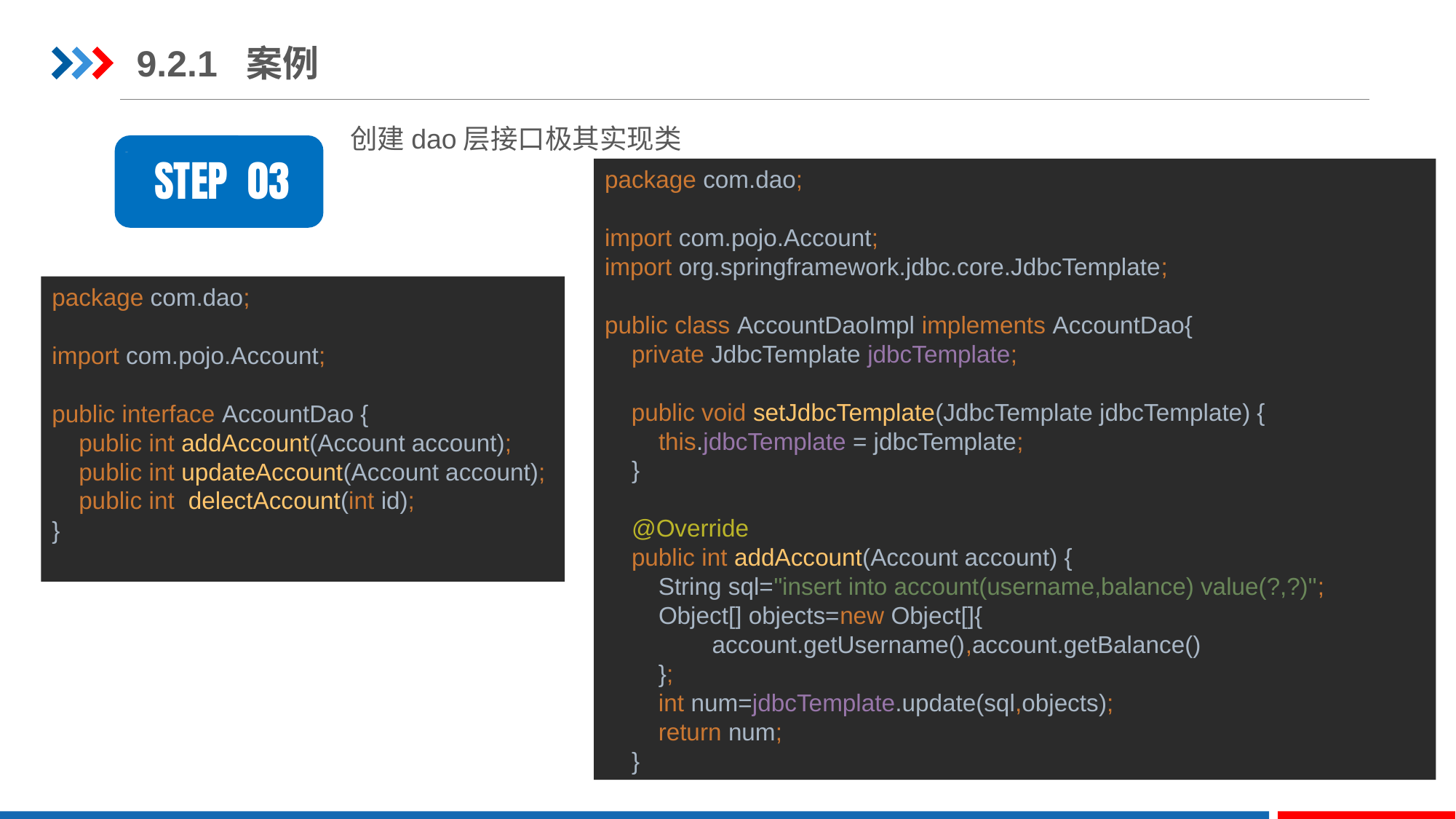

9.2.1  案例
创建dao层接口极其实现类

STEP  03
package com.dao;
import com.pojo.Account;
import org.springframework.jdbc.core.JdbcTemplate;
public class AccountDaoImpl implements AccountDao{
    private JdbcTemplate jdbcTemplate;
    public void setJdbcTemplate(JdbcTemplate jdbcTemplate) {
        this.jdbcTemplate = jdbcTemplate;
    }
    @Override
    public int addAccount(Account account) {
        String sql="insert into account(username,balance) value(?,?)";
        Object[] objects=new Object[]{
                account.getUsername(),account.getBalance()
        };
        int num=jdbcTemplate.update(sql,objects);
        return num;
    }
package com.dao;
import com.pojo.Account;
public interface AccountDao {
    public int addAccount(Account account);
    public int updateAccount(Account account);
    public int  delectAccount(int id);
}